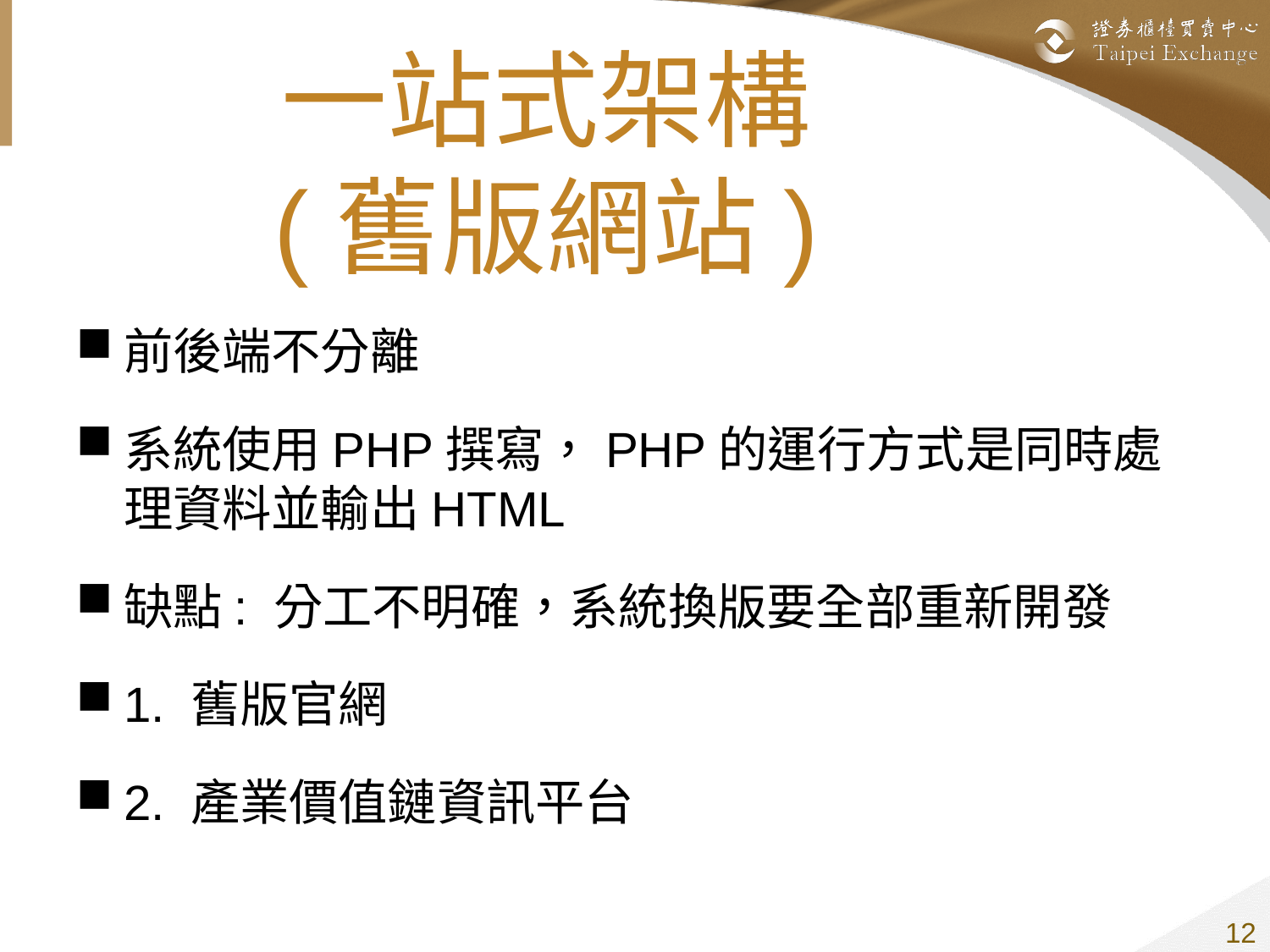

# 一站式架構 (舊版網站)
前後端不分離
系統使用PHP撰寫，PHP的運行方式是同時處理資料並輸出HTML
缺點: 分工不明確，系統換版要全部重新開發
1. 舊版官網
2. 產業價值鏈資訊平台